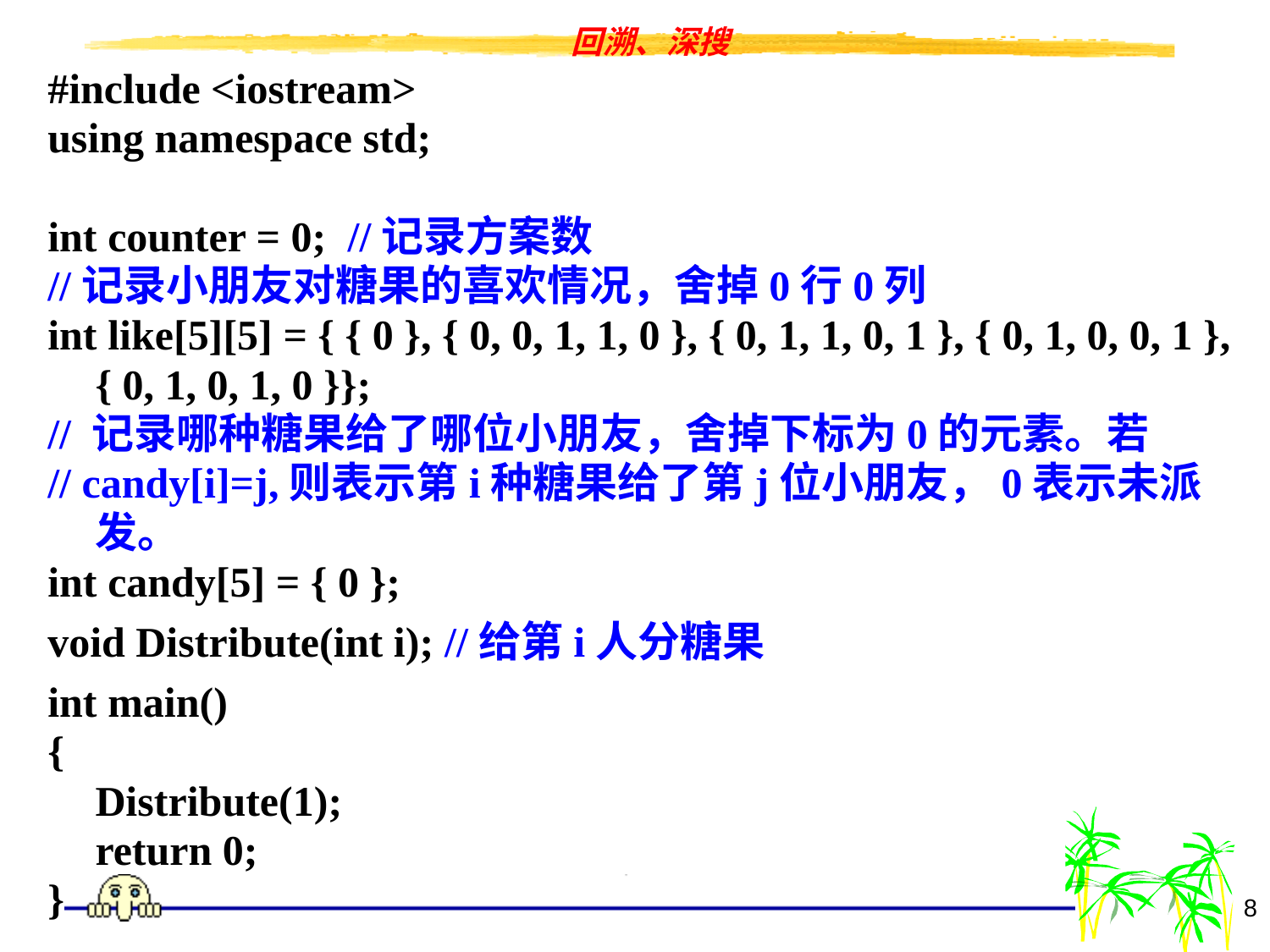

#include <iostream>
using namespace std;

int counter = 0;  //记录方案数
//记录小朋友对糖果的喜欢情况，舍掉0行0列
int like[5][5] = { { 0 }, { 0, 0, 1, 1, 0 }, { 0, 1, 1, 0, 1 }, { 0, 1, 0, 0, 1 }, { 0, 1, 0, 1, 0 }};
// 记录哪种糖果给了哪位小朋友，舍掉下标为0的元素。若
// candy[i]=j,则表示第i种糖果给了第j位小朋友，0表示未派发。
int candy[5] = { 0 };
void Distribute(int i); //给第i人分糖果
int main()
{
	Distribute(1);
	return 0;
}

8